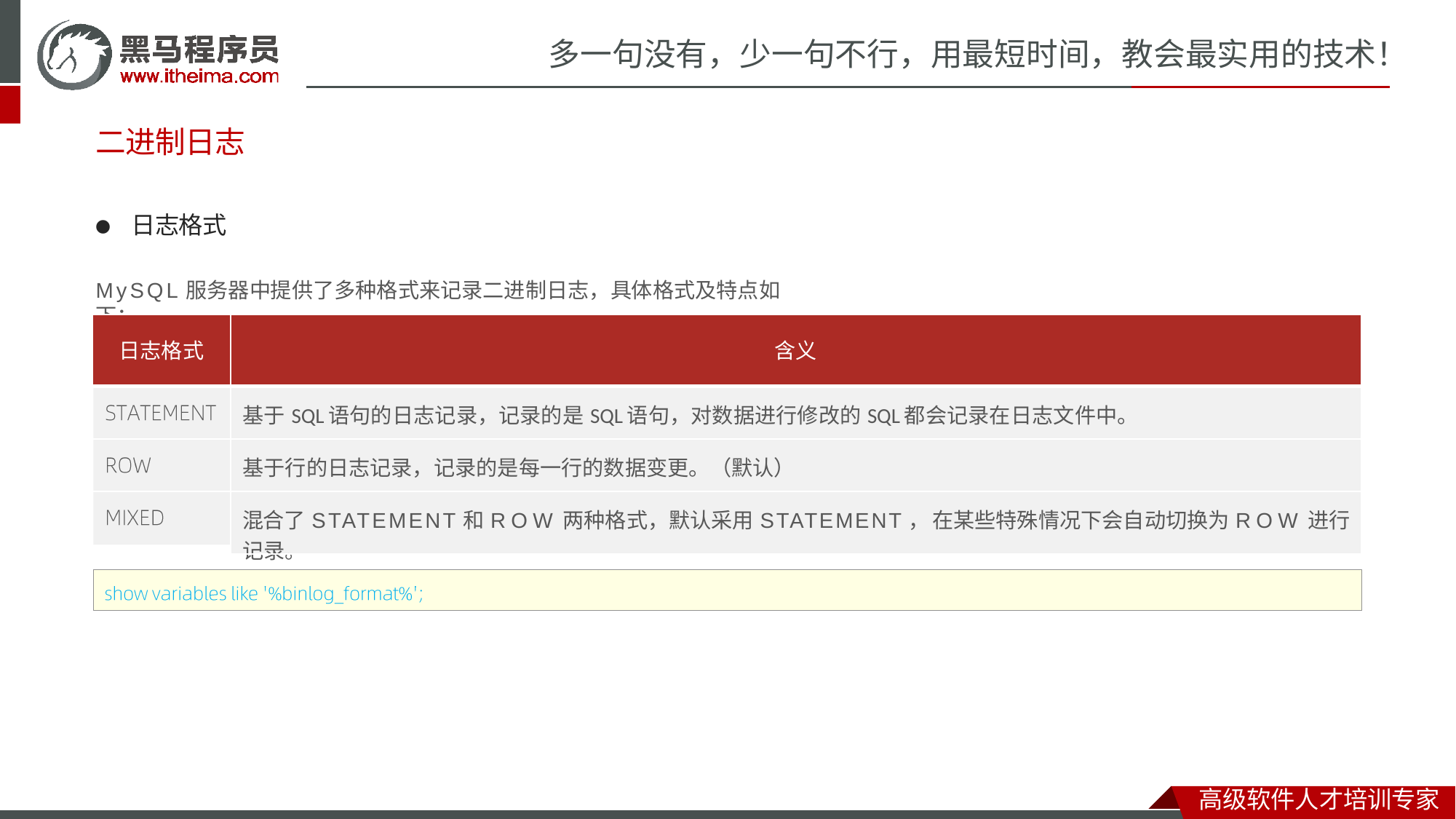

# 多一句没有，少一句不行，用最短时间，教会最实用的技术！

二进制日志

⚫	日志格式

MySQL服务器中提供了多种格式来记录二进制日志，具体格式及特点如下：
| 日志格式 | 含义 |
| --- | --- |
|  | 基于SQL语句的日志记录，记录的是SQL语句，对数据进行修改的SQL都会记录在日志文件中。 |
|  | 基于行的日志记录，记录的是每一行的数据变更。（默认） |
|  | 混合了STATEMENT和ROW两种格式，默认采用STATEMENT，在某些特殊情况下会自动切换为ROW进行记录。 |

高级软件人才培训专家